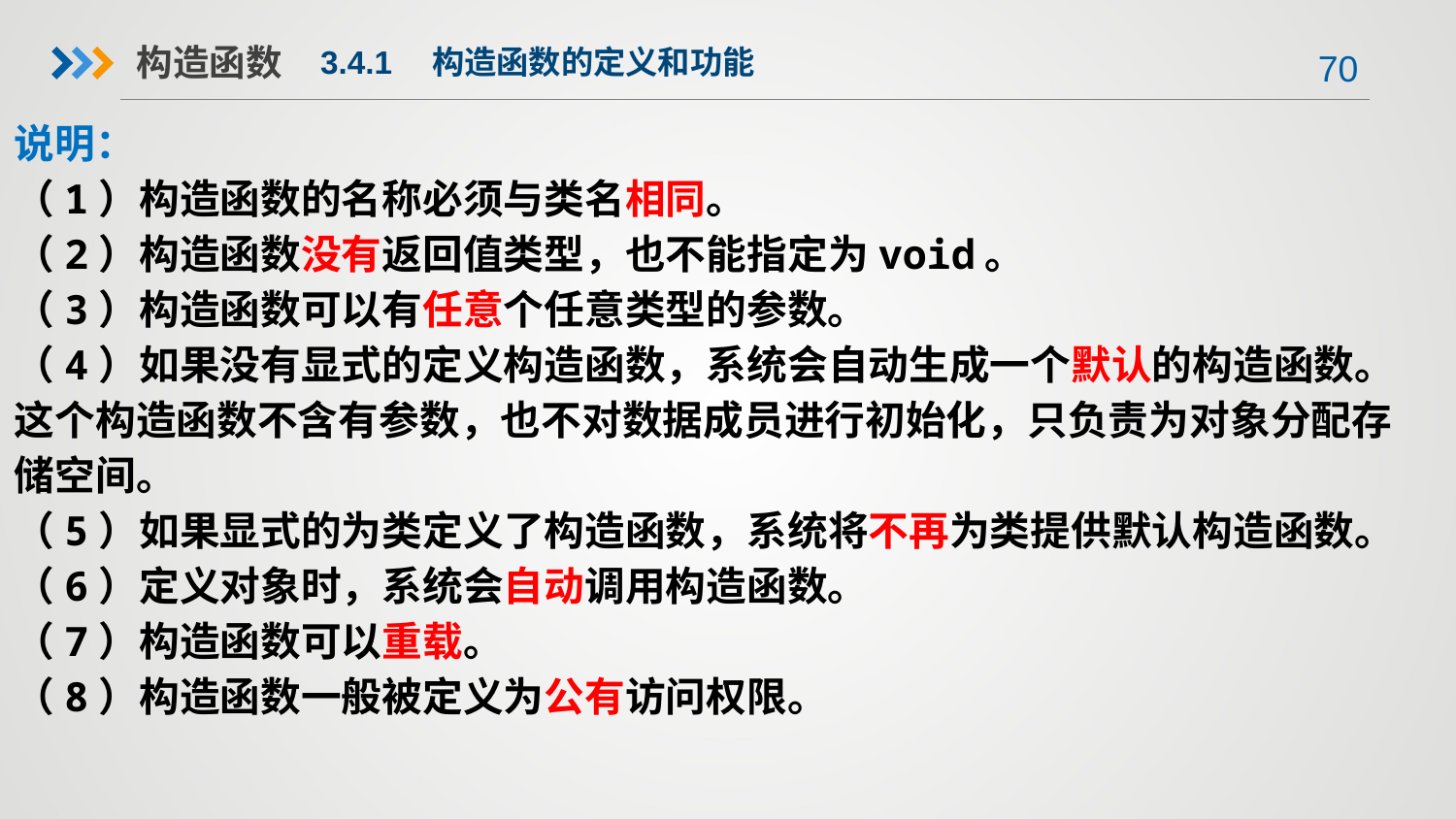

构造函数
3.4.1　构造函数的定义和功能
说明：
（1）构造函数的名称必须与类名相同。
（2）构造函数没有返回值类型，也不能指定为void。
（3）构造函数可以有任意个任意类型的参数。
（4）如果没有显式的定义构造函数，系统会自动生成一个默认的构造函数。这个构造函数不含有参数，也不对数据成员进行初始化，只负责为对象分配存储空间。
（5）如果显式的为类定义了构造函数，系统将不再为类提供默认构造函数。
（6）定义对象时，系统会自动调用构造函数。
（7）构造函数可以重载。
（8）构造函数一般被定义为公有访问权限。